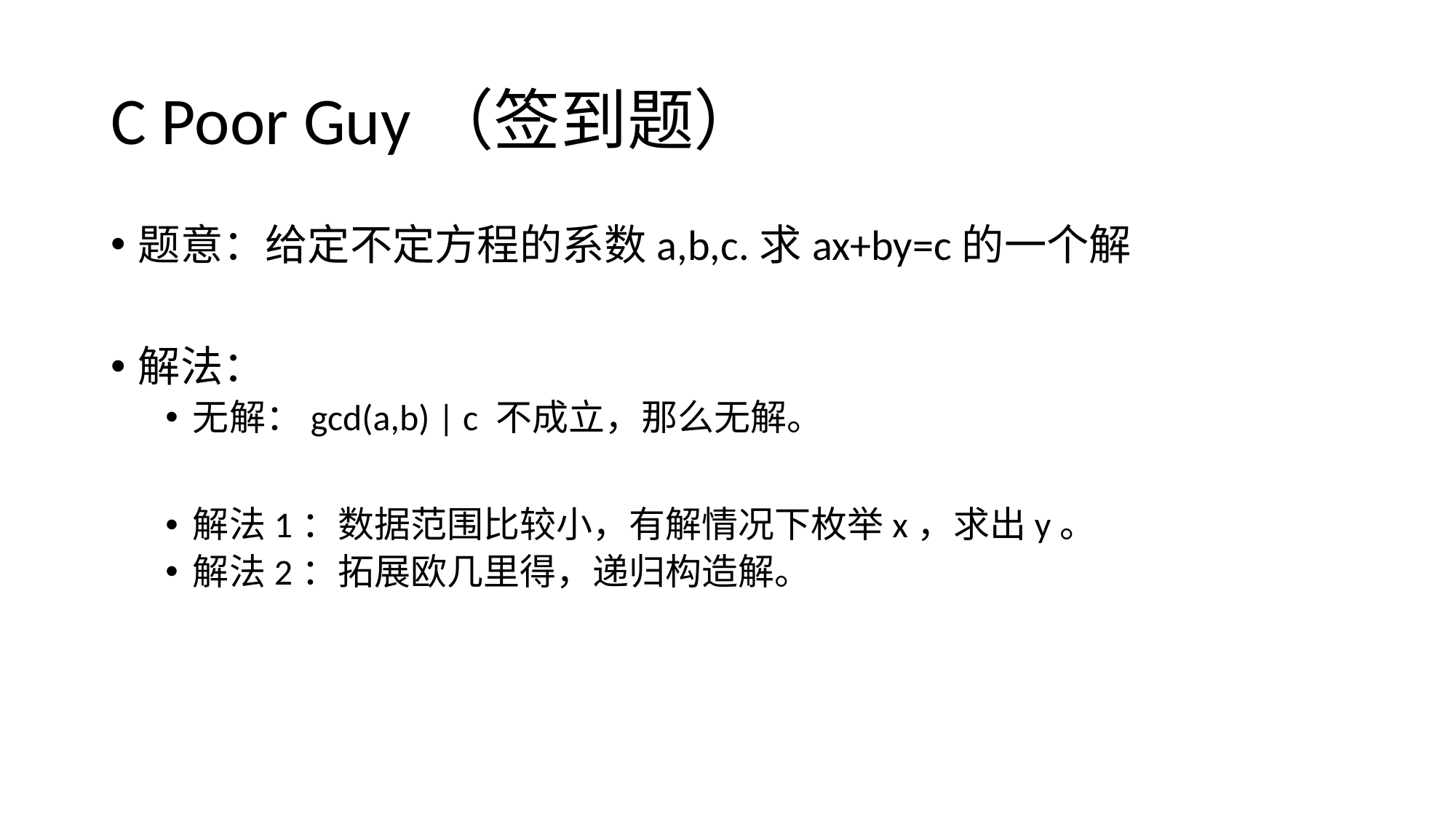

# C Poor Guy（签到题）
题意：给定不定方程的系数a,b,c.求ax+by=c的一个解

解法：
无解：gcd(a,b) | c 不成立，那么无解。

解法1：数据范围比较小，有解情况下枚举x，求出y。
解法2：拓展欧几里得，递归构造解。